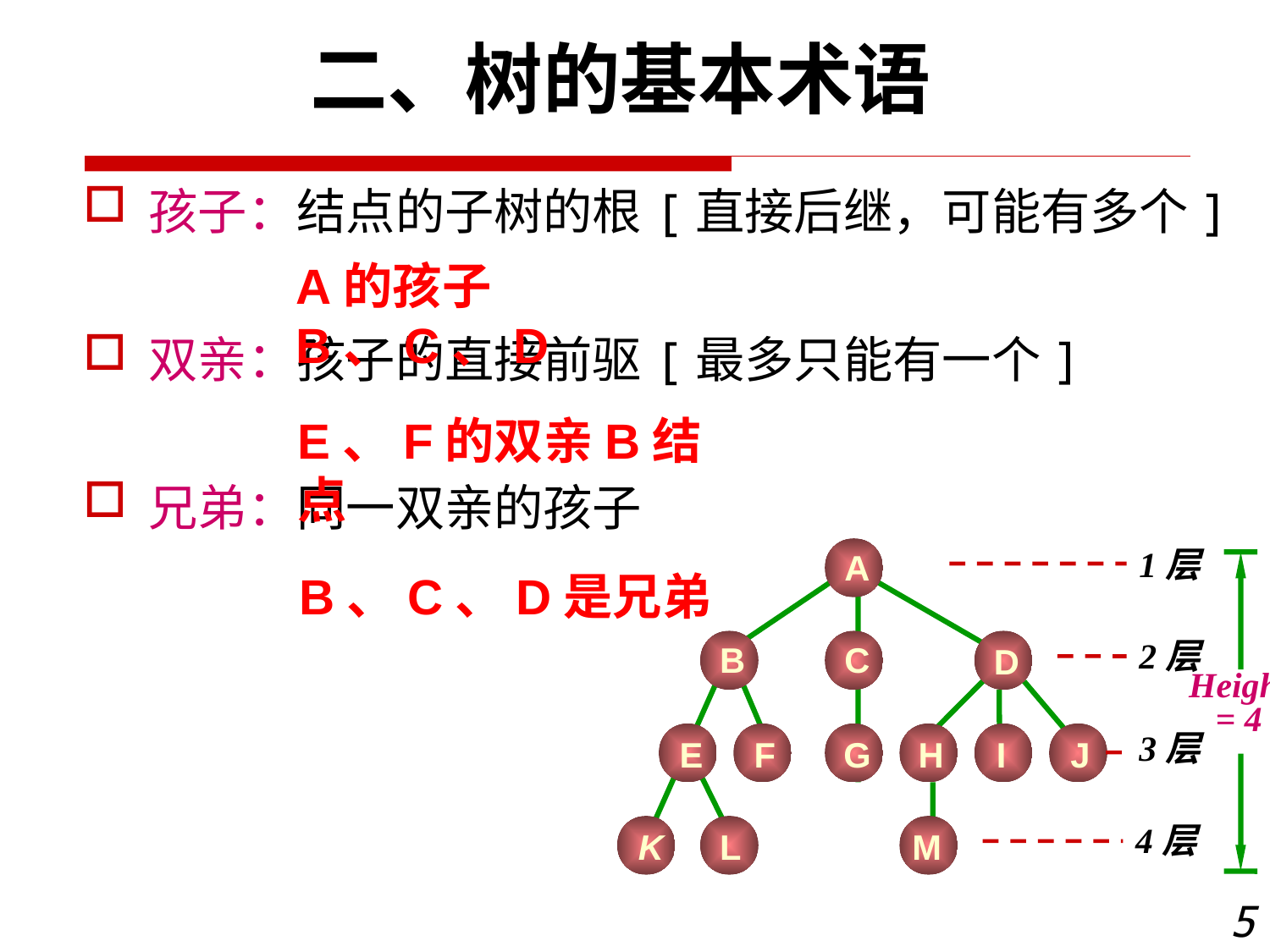

二、树的基本术语
孩子：结点的子树的根[直接后继，可能有多个]

双亲：孩子的直接前驱[最多只能有一个]

兄弟：同一双亲的孩子
A的孩子B、C、D
E、F的双亲B结点
1层

A

2层

B
C
D

Height
= 4

3层

E
F
G
H
I
J

4层

K
L
M

B、C、D是兄弟
5